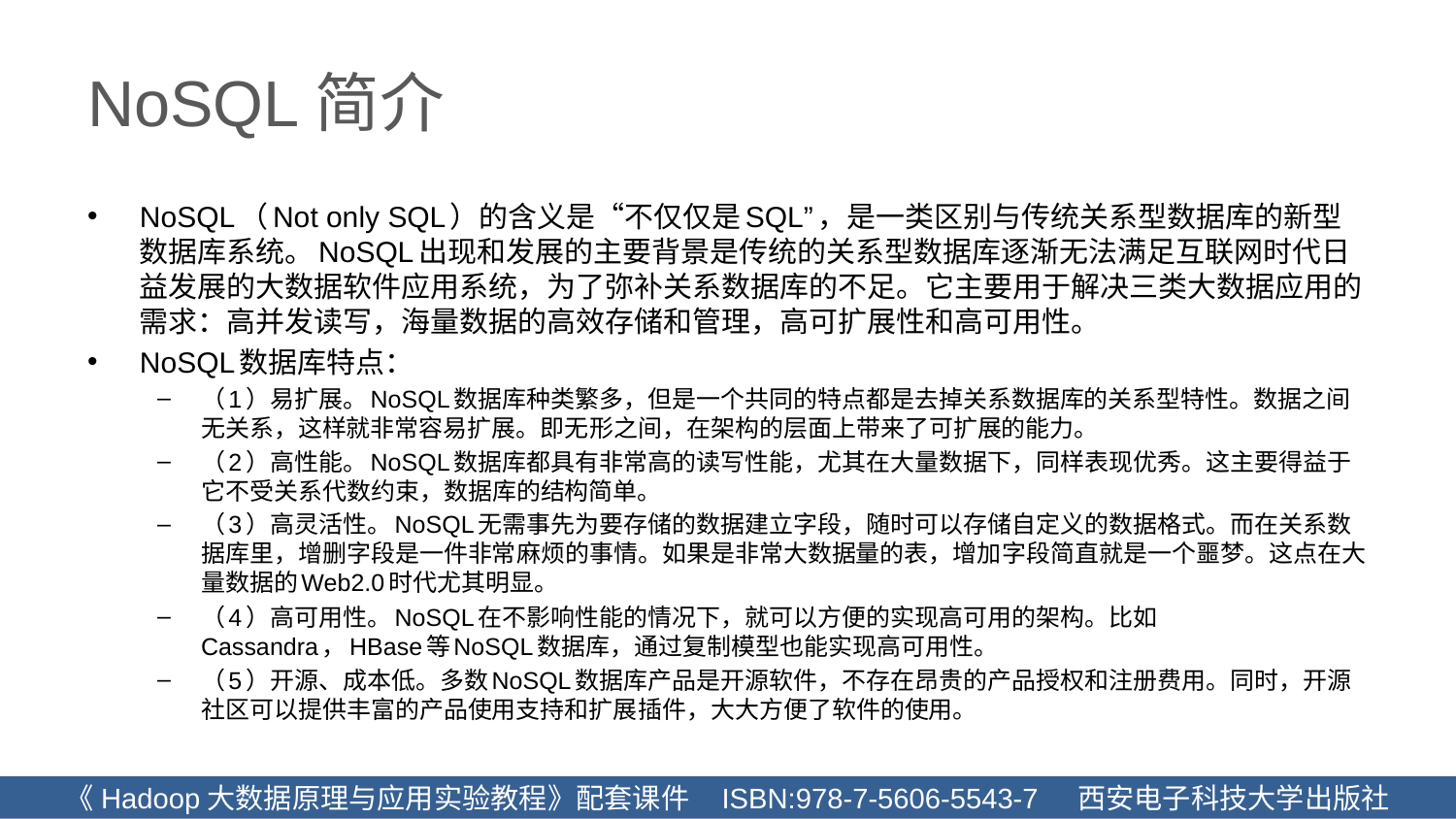

# NoSQL简介
NoSQL（Not only SQL）的含义是“不仅仅是SQL”，是一类区别与传统关系型数据库的新型数据库系统。NoSQL出现和发展的主要背景是传统的关系型数据库逐渐无法满足互联网时代日益发展的大数据软件应用系统，为了弥补关系数据库的不足。它主要用于解决三类大数据应用的需求：高并发读写，海量数据的高效存储和管理，高可扩展性和高可用性。
NoSQL数据库特点：
（1）易扩展。NoSQL数据库种类繁多，但是一个共同的特点都是去掉关系数据库的关系型特性。数据之间无关系，这样就非常容易扩展。即无形之间，在架构的层面上带来了可扩展的能力。
（2）高性能。NoSQL数据库都具有非常高的读写性能，尤其在大量数据下，同样表现优秀。这主要得益于它不受关系代数约束，数据库的结构简单。
（3）高灵活性。NoSQL无需事先为要存储的数据建立字段，随时可以存储自定义的数据格式。而在关系数据库里，增删字段是一件非常麻烦的事情。如果是非常大数据量的表，增加字段简直就是一个噩梦。这点在大量数据的Web2.0时代尤其明显。
（4）高可用性。NoSQL在不影响性能的情况下，就可以方便的实现高可用的架构。比如Cassandra，HBase等NoSQL数据库，通过复制模型也能实现高可用性。
（5）开源、成本低。多数NoSQL数据库产品是开源软件，不存在昂贵的产品授权和注册费用。同时，开源社区可以提供丰富的产品使用支持和扩展插件，大大方便了软件的使用。